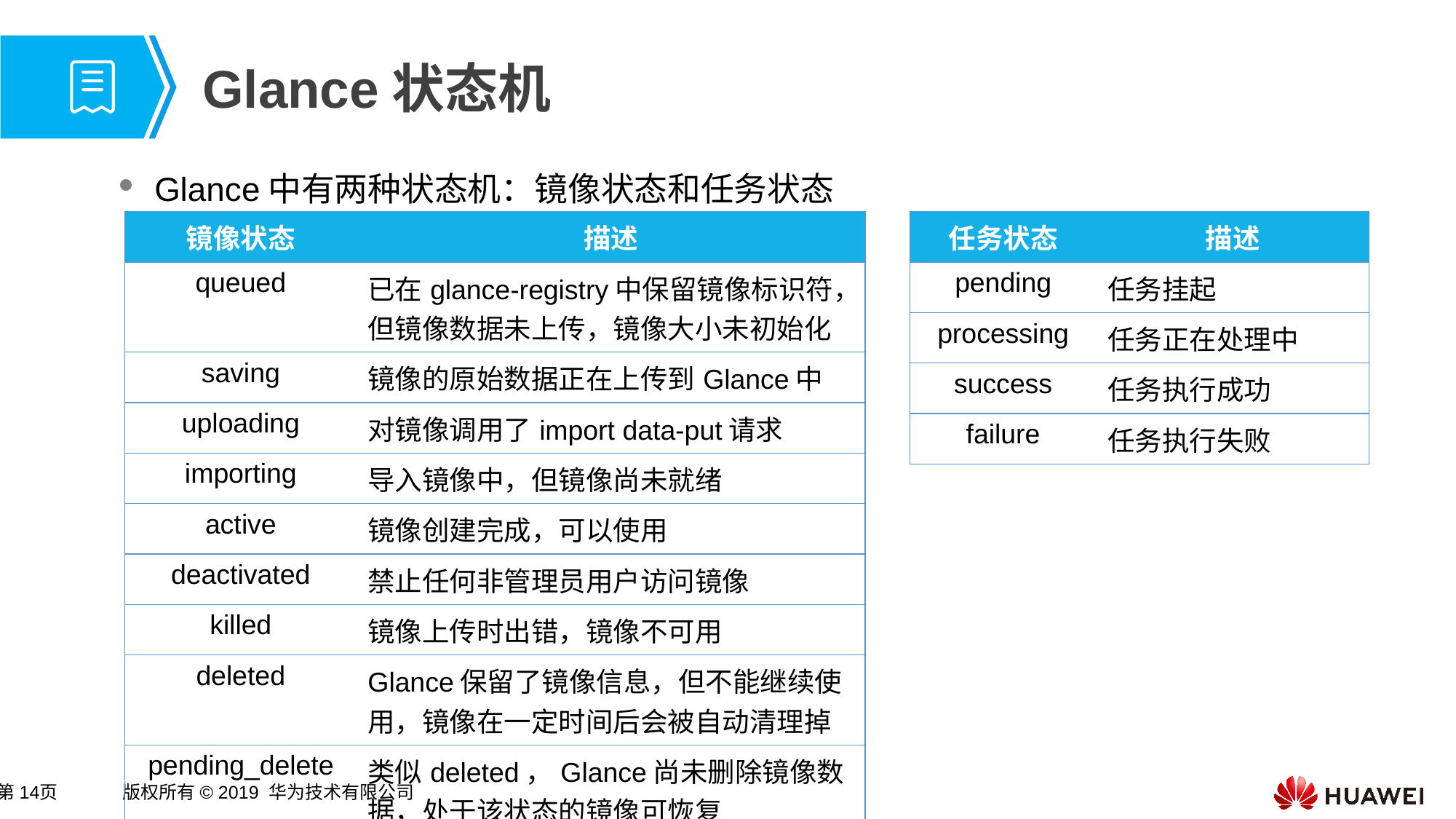

# Glance状态机
Glance中有两种状态机：镜像状态和任务状态
| 镜像状态 | 描述 |
| --- | --- |
| queued | 已在glance-registry中保留镜像标识符，但镜像数据未上传，镜像大小未初始化 |
| saving | 镜像的原始数据正在上传到Glance中 |
| uploading | 对镜像调用了import data-put请求 |
| importing | 导入镜像中，但镜像尚未就绪 |
| active | 镜像创建完成，可以使用 |
| deactivated | 禁止任何非管理员用户访问镜像 |
| killed | 镜像上传时出错，镜像不可用 |
| deleted | Glance保留了镜像信息，但不能继续使用，镜像在一定时间后会被自动清理掉 |
| pending\_delete | 类似deleted，Glance尚未删除镜像数据，处于该状态的镜像可恢复 |
| 任务状态 | 描述 |
| --- | --- |
| pending | 任务挂起 |
| processing | 任务正在处理中 |
| success | 任务执行成功 |
| failure | 任务执行失败 |